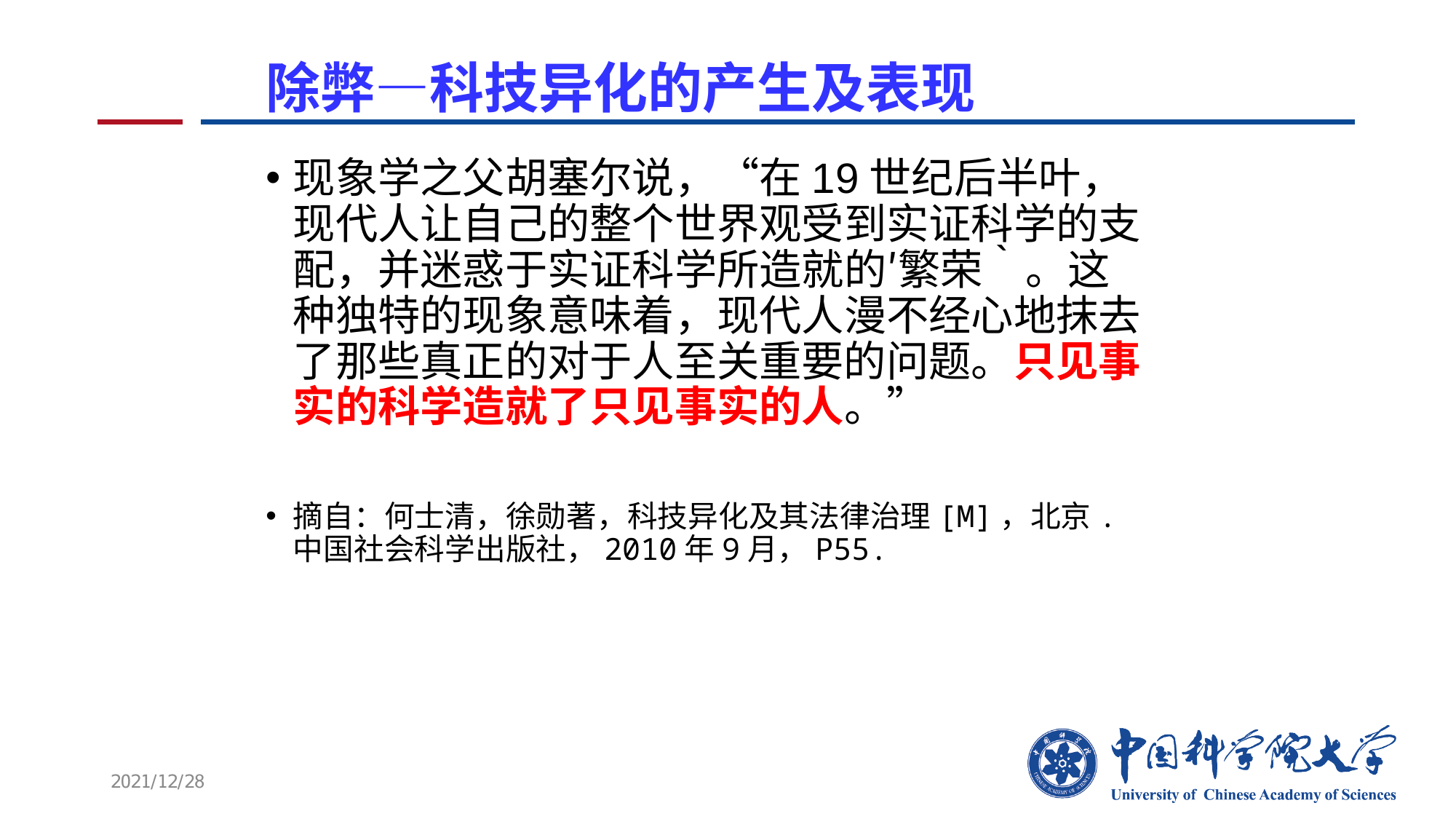

# 除弊—科技异化的产生及表现
现象学之父胡塞尔说，“在19世纪后半叶，现代人让自己的整个世界观受到实证科学的支配，并迷惑于实证科学所造就的′繁荣‵。这种独特的现象意味着，现代人漫不经心地抹去了那些真正的对于人至关重要的问题。只见事实的科学造就了只见事实的人。”

摘自：何士清，徐勋著，科技异化及其法律治理[M]，北京.中国社会科学出版社，2010年9月，P55.

2021/12/28